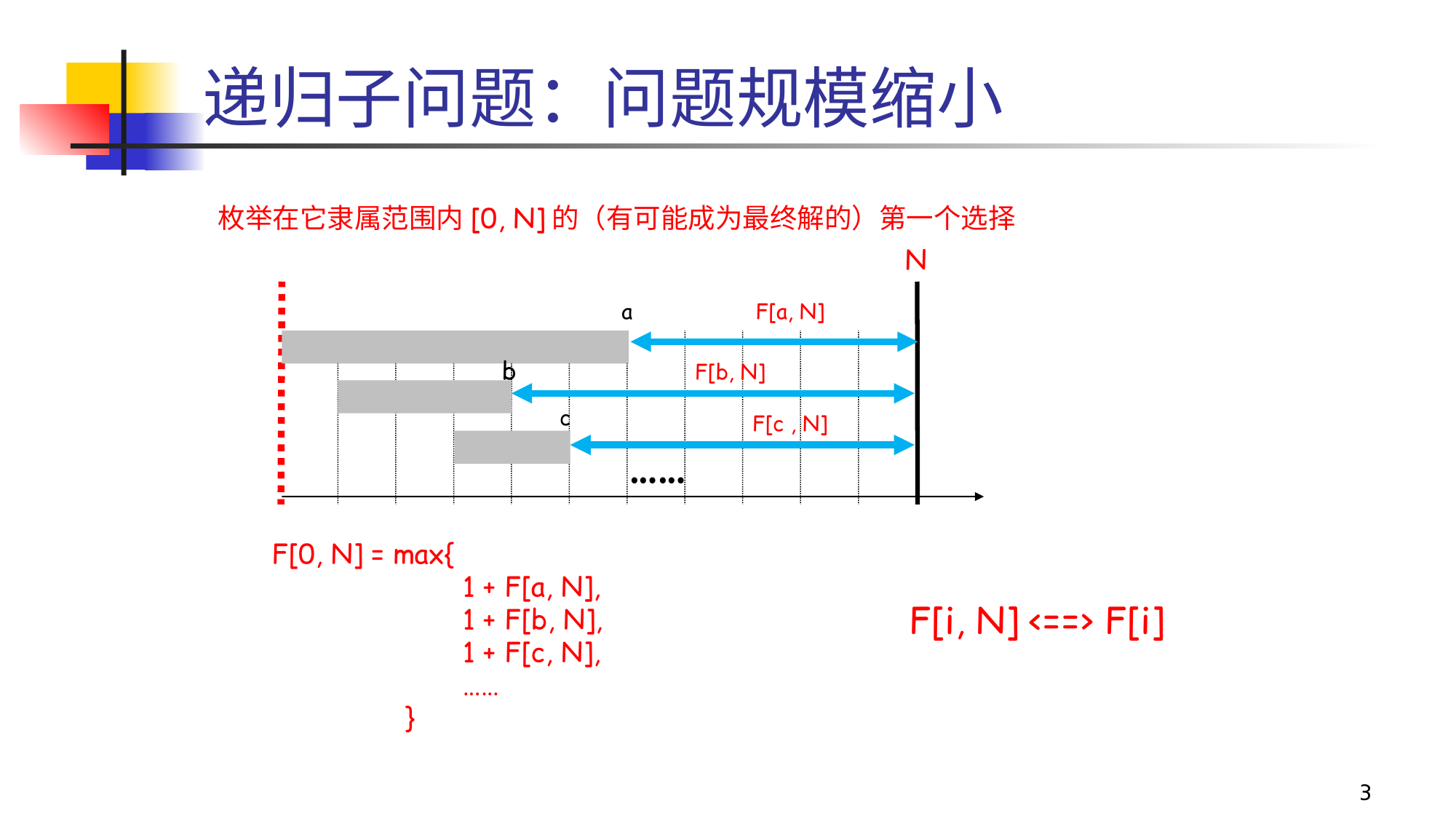

# 递归子问题：问题规模缩小
枚举在它隶属范围内[0, N]的（有可能成为最终解的）第一个选择
N
a
F[a, N]

b
F[b, N]

c
F[c , N]

……

F[0, N] = max{
	          1 + F[a, N],
	          1 + F[b, N],
   	          1 + F[c, N],
	          ……
	   }
……
F[i, N] <==> F[i]
……
3